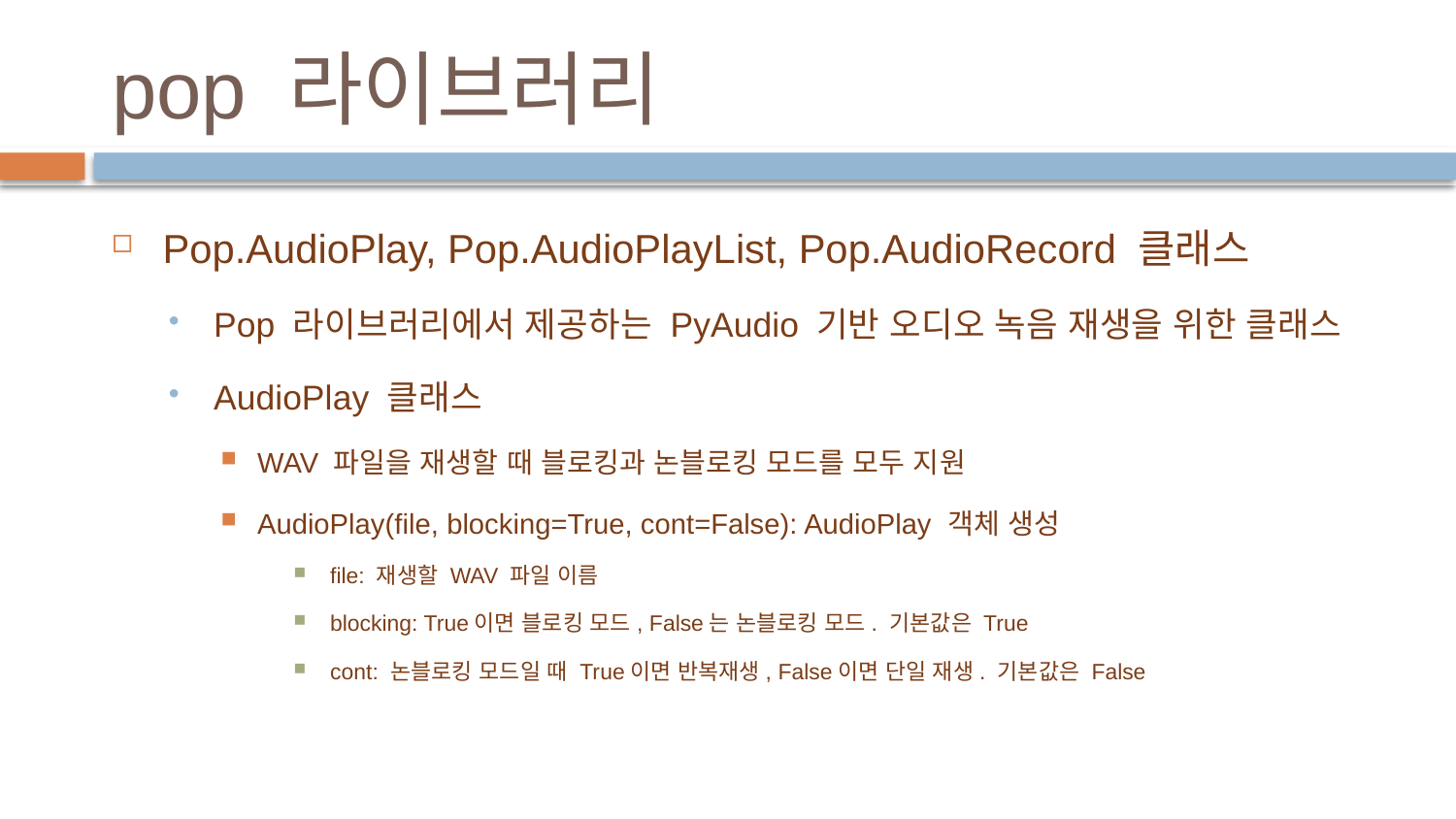

# pop 라이브러리
Pop.AudioPlay, Pop.AudioPlayList, Pop.AudioRecord 클래스
Pop 라이브러리에서 제공하는 PyAudio 기반 오디오 녹음 재생을 위한 클래스
AudioPlay 클래스
WAV 파일을 재생할 때 블로킹과 논블로킹 모드를 모두 지원
AudioPlay(file, blocking=True, cont=False): AudioPlay 객체 생성
file: 재생할 WAV 파일 이름
blocking: True이면 블로킹 모드, False는 논블로킹 모드. 기본값은 True
cont: 논블로킹 모드일 때 True이면 반복재생, False이면 단일 재생. 기본값은 False